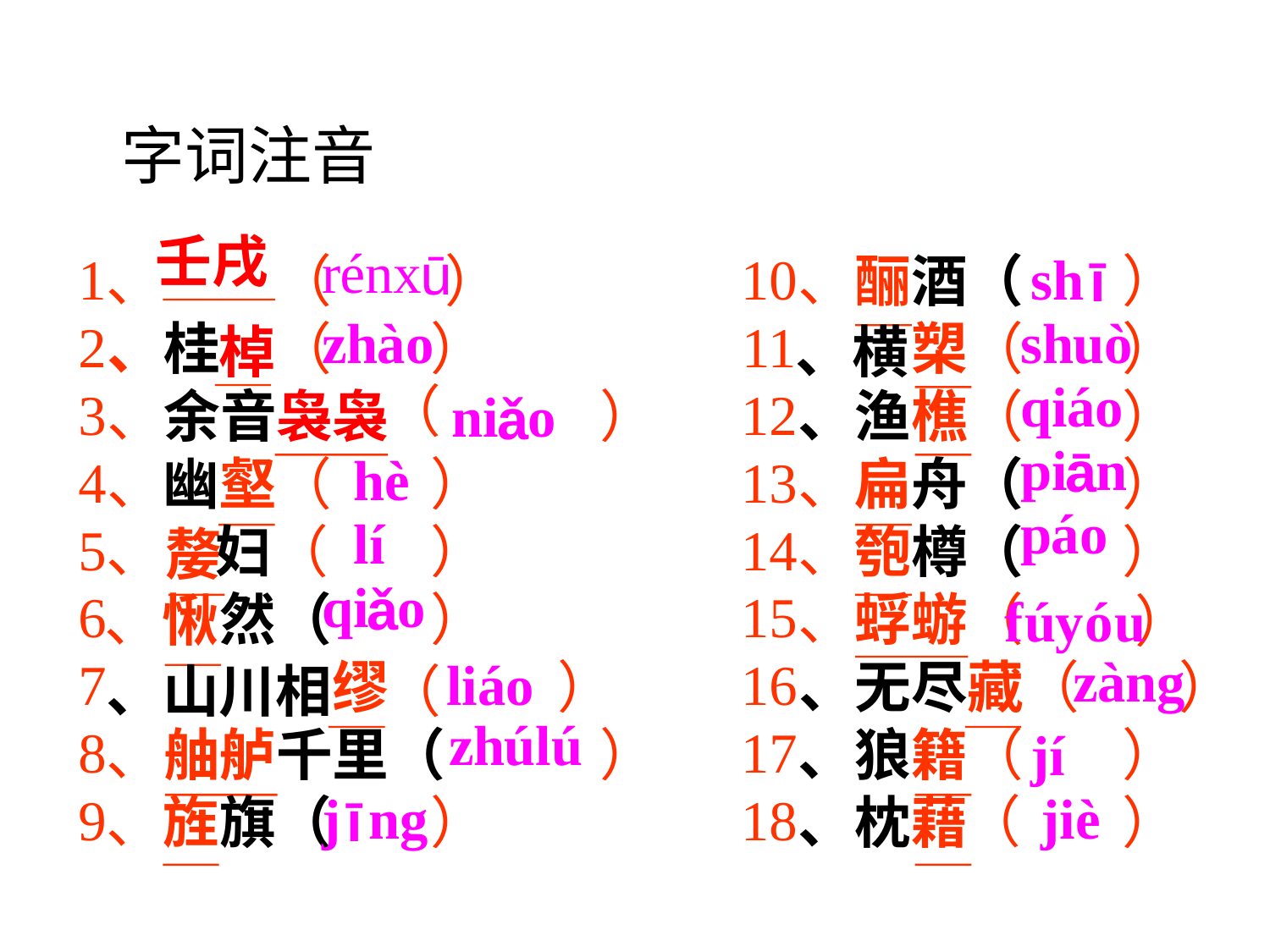

字词注音

壬戌
r
é
nx
ū
1
10
sh
、
（
）
、
酾
酒（
ī
）

zh
à
o
shuò
2
11
、桂
（
）
槊
（
）
棹
、横

qi
á
o
（
3
12
、余音
袅袅
ni
o
）
、渔
樵
（
）
ǎ

pi
n
ā
h
è
4
13
、幽
壑
（
）
、
扁
舟（
）

p
á
o
l
í
5
14
妇（
、
）
、
匏
樽（
）
嫠

qi
o
ǎ
6
15
然（
）
、
蜉蝣
（
愀
、
f
ú
y
ó
u
）

z
à
ng
li
á
o
7
16
缪
）
、无尽
藏
（
）
、山川相
（

zh
ú
l
ú
8
17
、
舳舻
千里（
）
、狼
籍
（
）
j
í

j
ng
ji
è
9
18
ī
（
、
旌
旗（
）
、枕
藉
）